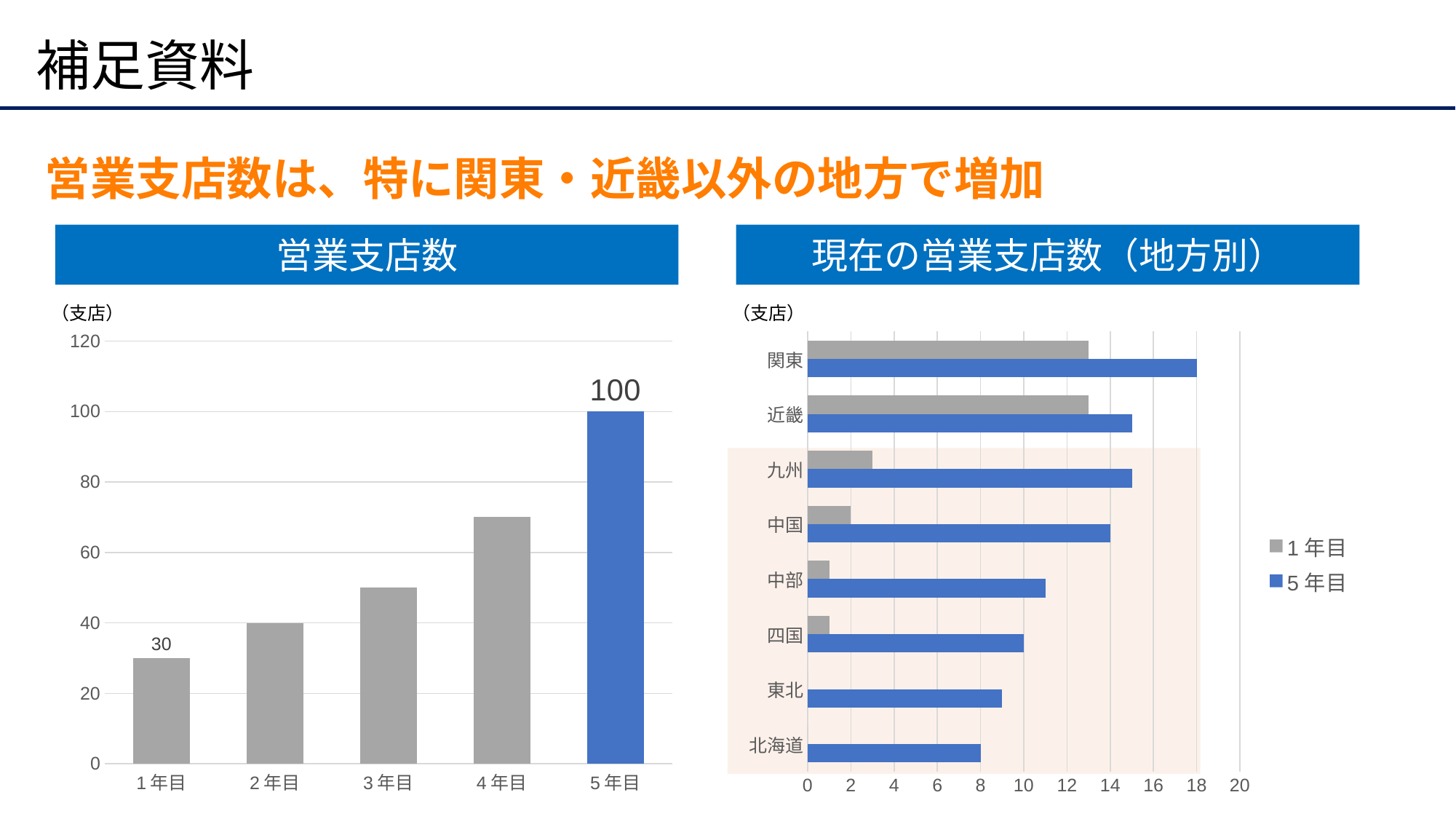

# 補足資料
営業支店数は、特に関東・近畿以外の地方で増加
営業支店数
現在の営業支店数（地方別）
（支店）
（支店）

### Chart

| Category | 営業店数 |
|---|---|
| 1年目 | 30.0 |
| 2年目 | 40.0 |
| 3年目 | 50.0 |
| 4年目 | 70.0 |
| 5年目 | 100.0 |

### Chart

| Category | 5年目 | 1年目 |
|---|---|---|
| 北海道 | 8.0 | 0.0 |
| 東北 | 9.0 | 0.0 |
| 四国 | 10.0 | 1.0 |
| 中部 | 11.0 | 1.0 |
| 中国 | 14.0 | 2.0 |
| 九州 | 15.0 | 3.0 |
| 近畿 | 15.0 | 13.0 |
| 関東 | 18.0 | 13.0 |